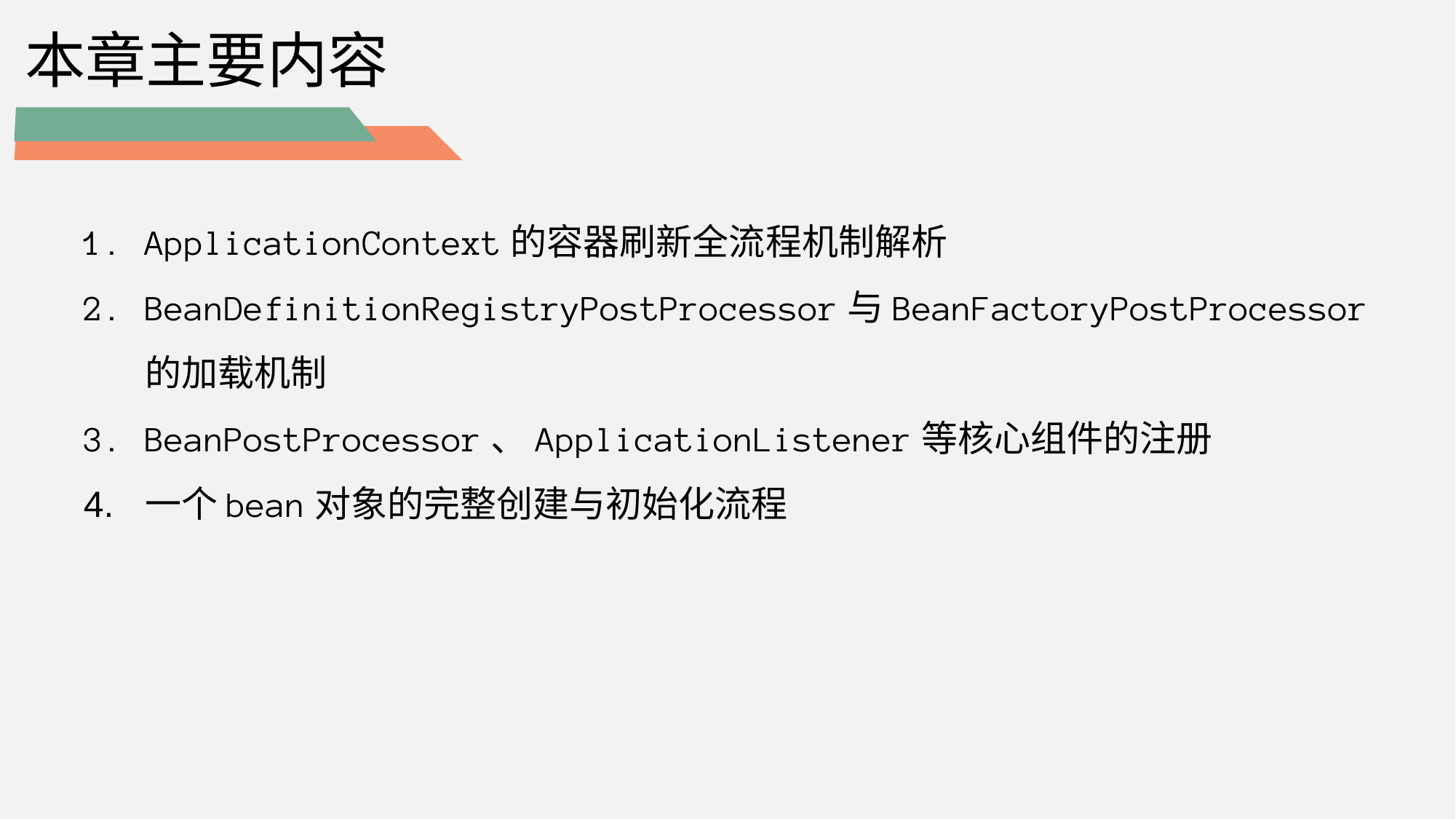

本章主要内容

ApplicationContext的容器刷新全流程机制解析
BeanDefinitionRegistryPostProcessor与BeanFactoryPostProcessor的加载机制
BeanPostProcessor、ApplicationListener等核心组件的注册
一个bean对象的完整创建与初始化流程